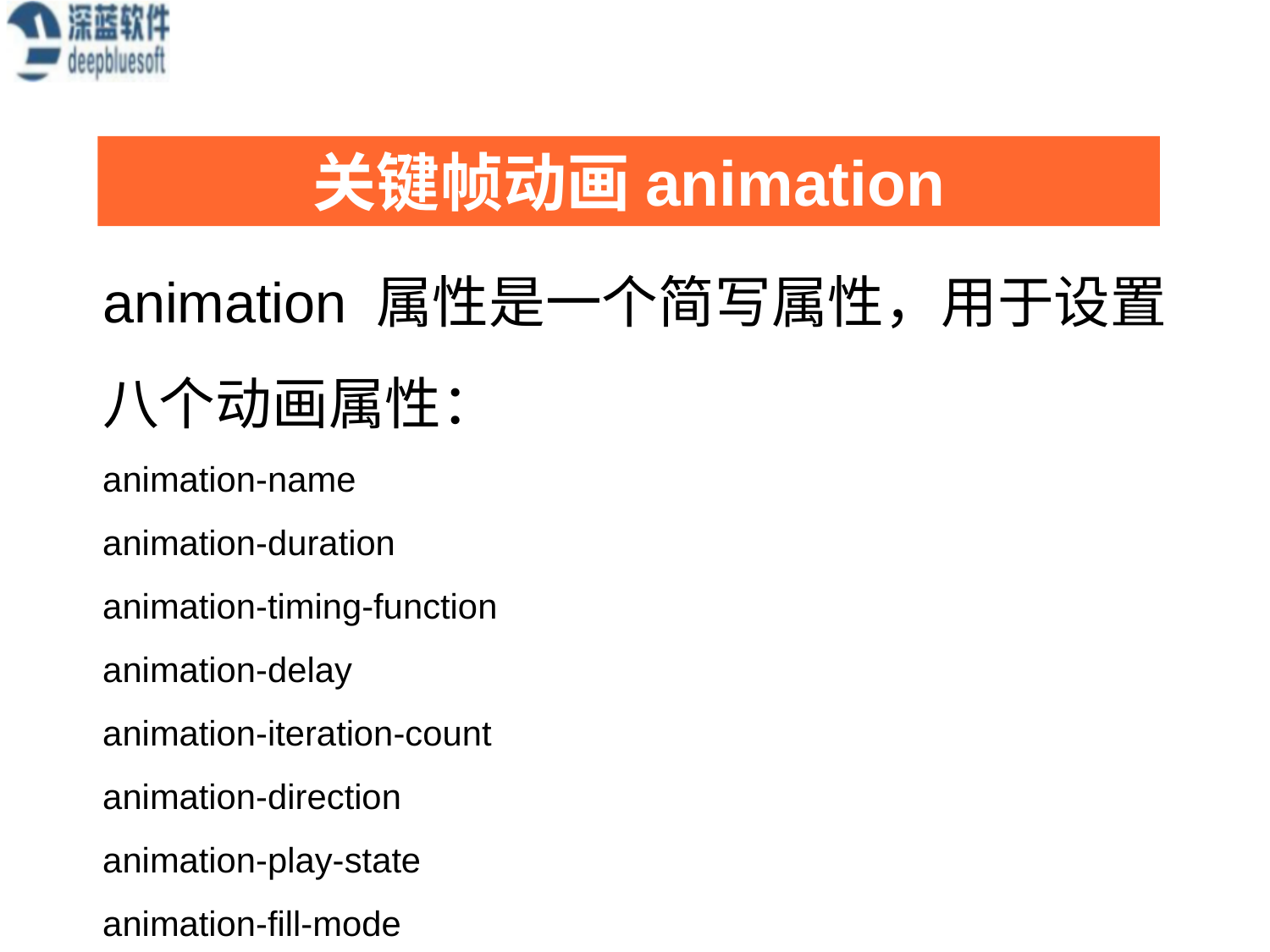

关键帧动画animation
animation 属性是一个简写属性，用于设置八个动画属性：
animation-name
animation-duration
animation-timing-function
animation-delay
animation-iteration-count
animation-direction
animation-play-state
animation-fill-mode